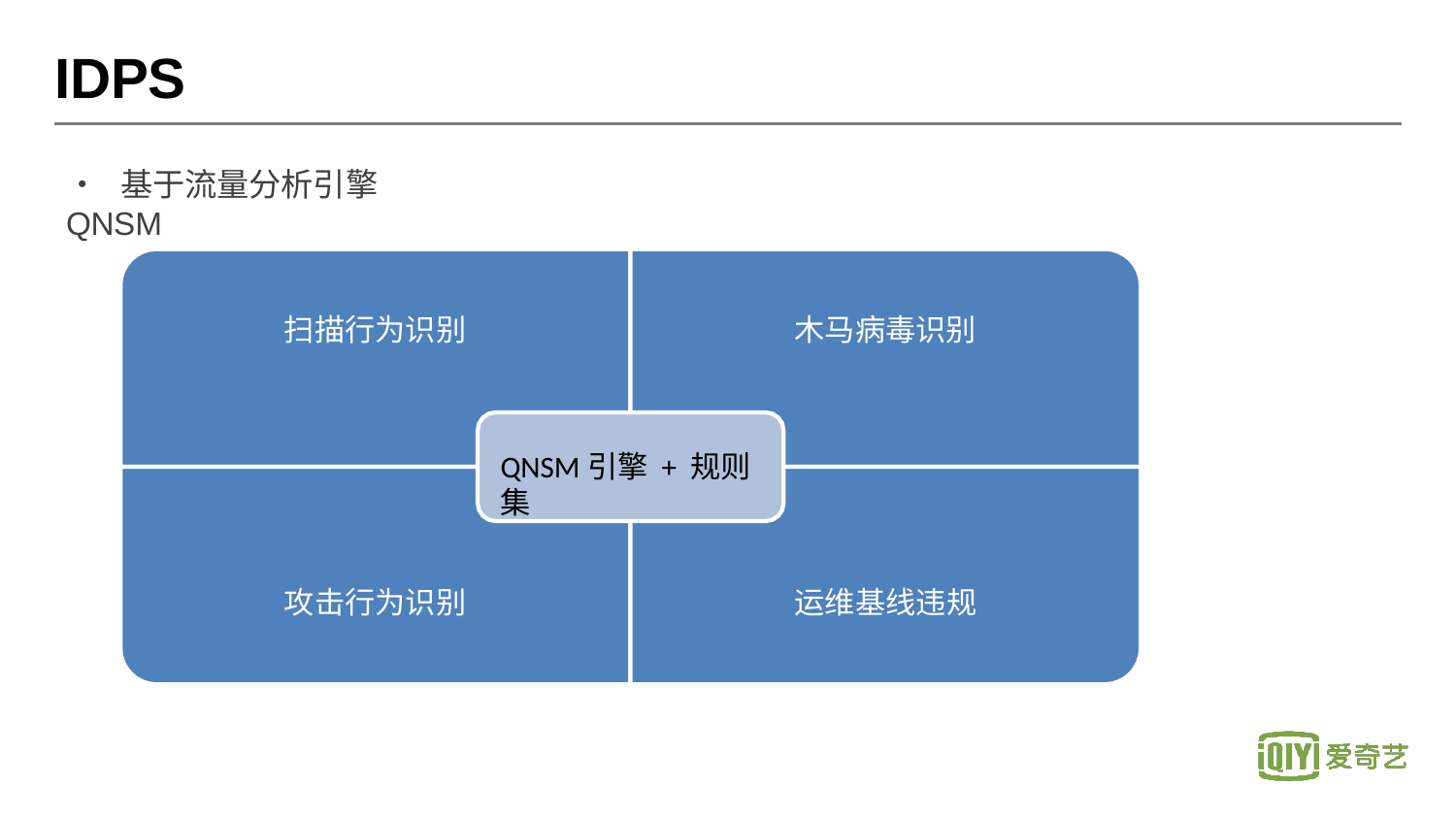

# IDPS
•  基于流量分析引擎 QNSM

扫描行为识别
木马病毒识别

QNSM引擎 + 规则集

攻击行为识别
运维基线违规